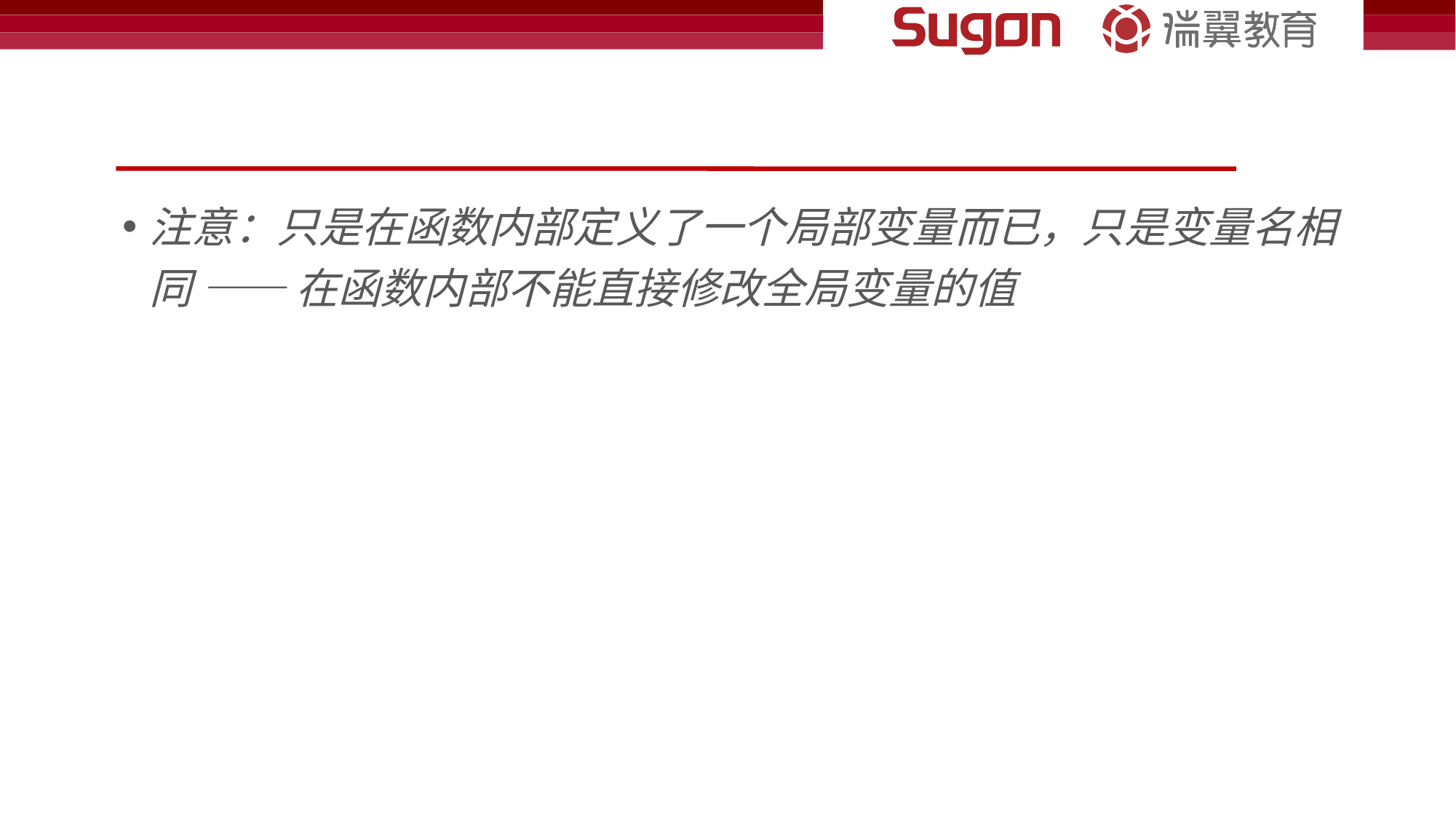

#
注意：只是在函数内部定义了一个局部变量而已，只是变量名相同 —— 在函数内部不能直接修改全局变量的值